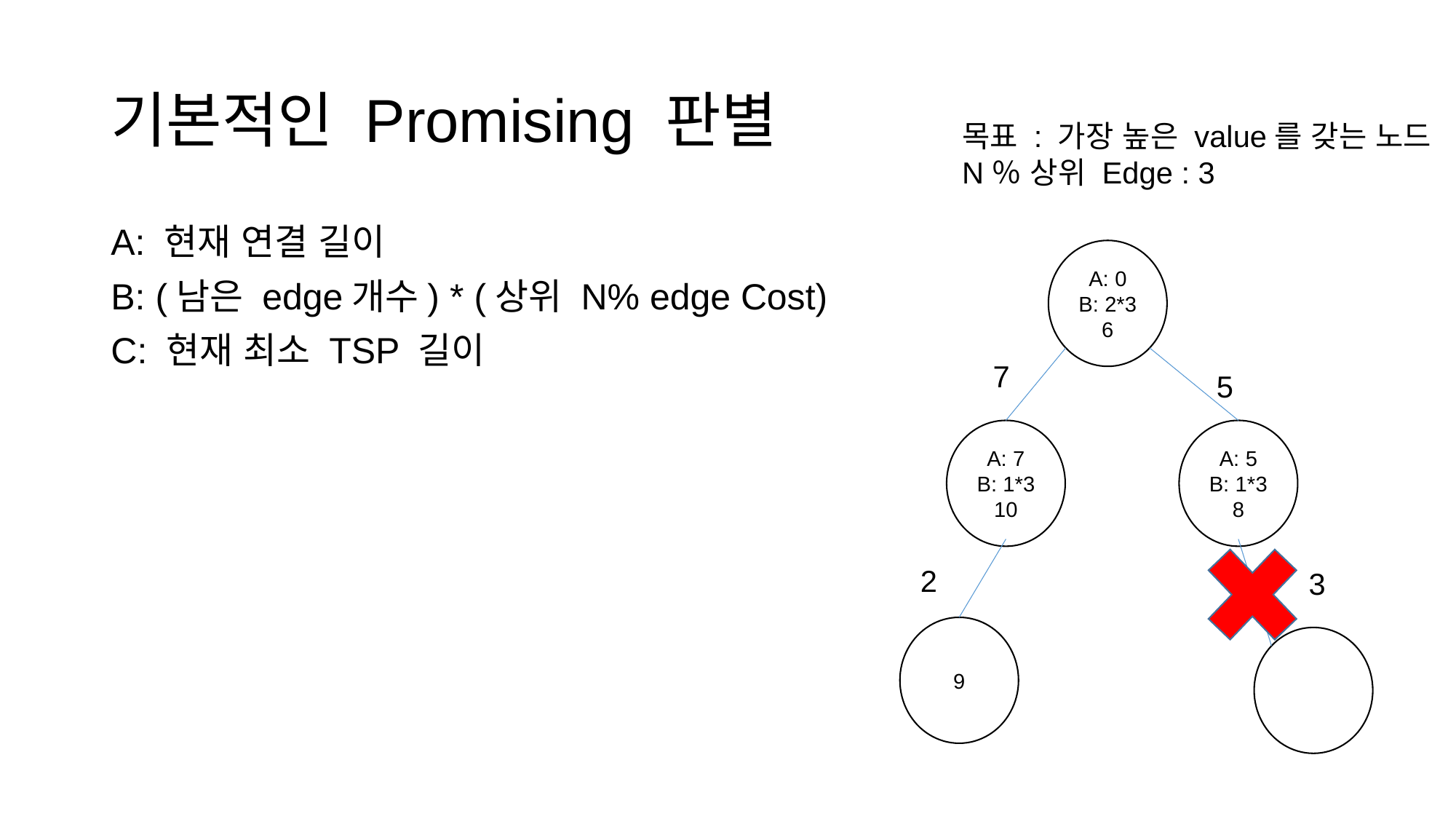

# 기본적인 Promising 판별
목표 : 가장 높은 value를 갖는 노드
N％ 상위 Edge : 3
A: 0
B: 2*3
6
7
5
A: 7
B: 1*3
10
A: 5
B: 1*3
8

2
3
9

A: 현재 연결 길이
B: (남은 edge개수) * (상위 N% edge Cost)
C: 현재 최소 TSP 길이